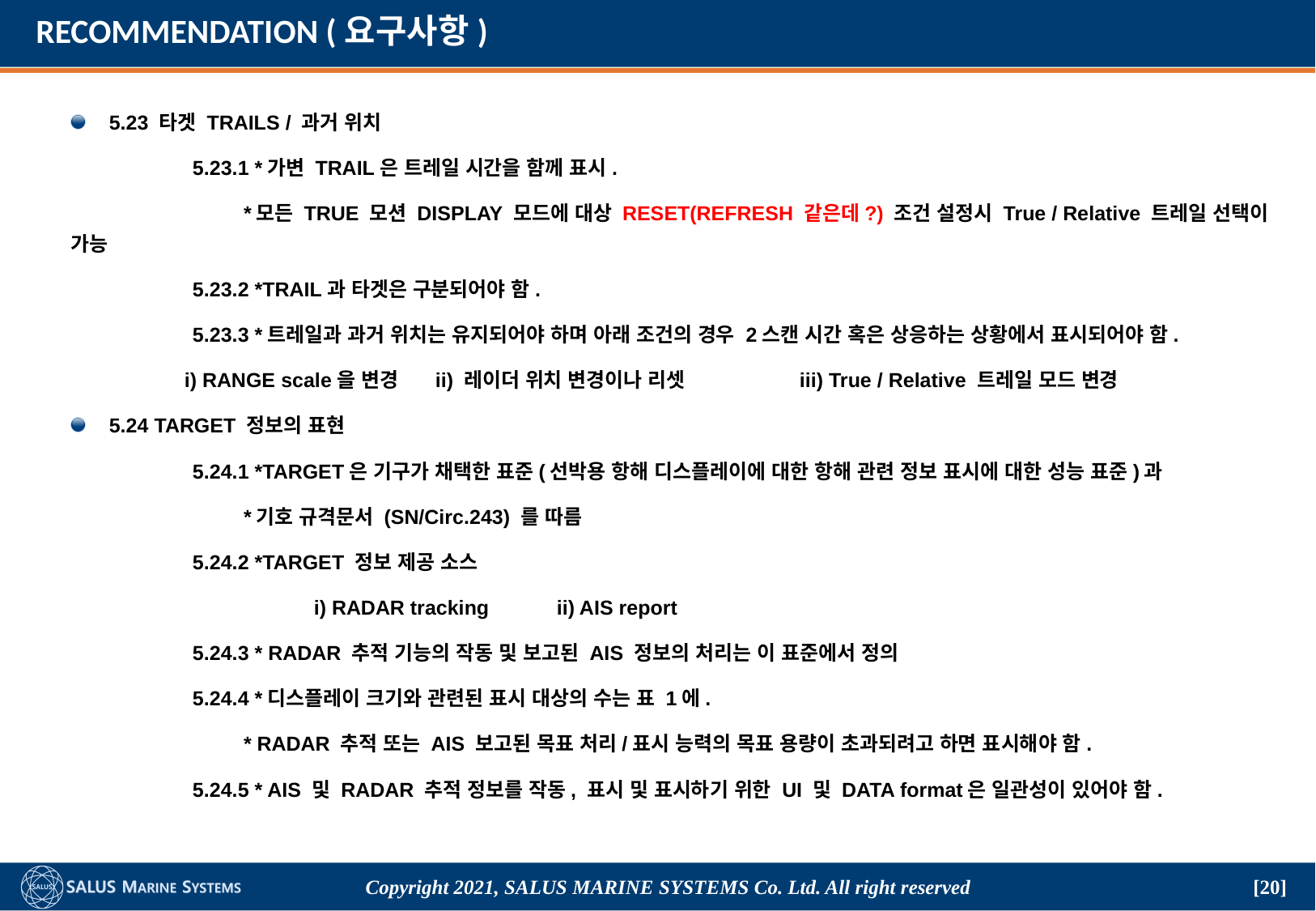

# RECOMMENDATION (요구사항)
5.23 타겟 TRAILS / 과거 위치
	5.23.1 *가변 TRAIL은 트레일 시간을 함께 표시.
	         *모든 TRUE 모션 DISPLAY 모드에 대상 RESET(REFRESH 같은데?) 조건 설정시 True / Relative 트레일 선택이 가능
	5.23.2 *TRAIL과 타겟은 구분되어야 함.
	5.23.3 *트레일과 과거 위치는 유지되어야 하며 아래 조건의 경우 2스캔 시간 혹은 상응하는 상황에서 표시되어야 함.
                    i) RANGE scale을 변경	ii) 레이더 위치 변경이나 리셋	iii) True / Relative 트레일 모드 변경
5.24 TARGET 정보의 표현
	5.24.1 *TARGET은 기구가 채택한 표준(선박용 항해 디스플레이에 대한 항해 관련 정보 표시에 대한 성능 표준)과
	         *기호 규격문서 (SN/Circ.243) 를 따름
	5.24.2 *TARGET 정보 제공 소스
		i) RADAR tracking	ii) AIS report
	5.24.3 * RADAR 추적 기능의 작동 및 보고된 AIS 정보의 처리는 이 표준에서 정의
	5.24.4 *디스플레이 크기와 관련된 표시 대상의 수는 표 1에.
	         * RADAR 추적 또는 AIS 보고된 목표 처리/표시 능력의 목표 용량이 초과되려고 하면 표시해야 함.
	5.24.5 * AIS 및 RADAR 추적 정보를 작동, 표시 및 표시하기 위한 UI 및 DATA format은 일관성이 있어야 함.

Copyright 2021, SALUS Marine Systems Co. Ltd. All right reserved
[20]